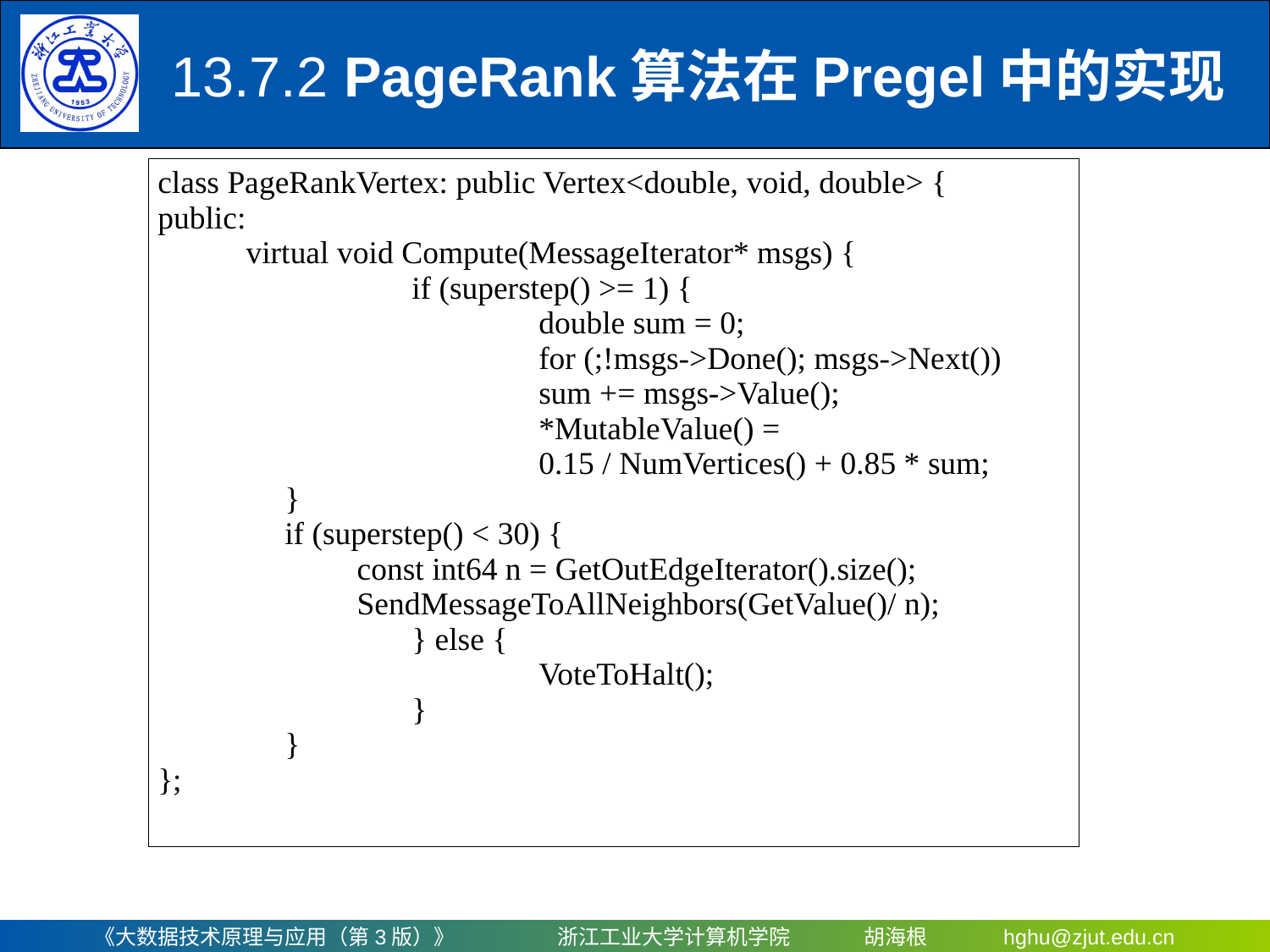

13.7.2 PageRank算法在Pregel中的实现
| class PageRankVertex: public Vertex<double, void, double> { public: virtual void Compute(MessageIterator\* msgs) { if (superstep() >= 1) { double sum = 0; for (;!msgs->Done(); msgs->Next()) sum += msgs->Value(); \*MutableValue() = 0.15 / NumVertices() + 0.85 \* sum; } if (superstep() < 30) { const int64 n = GetOutEdgeIterator().size(); SendMessageToAllNeighbors(GetValue()/ n); } else { VoteToHalt(); } } }; |
| --- |